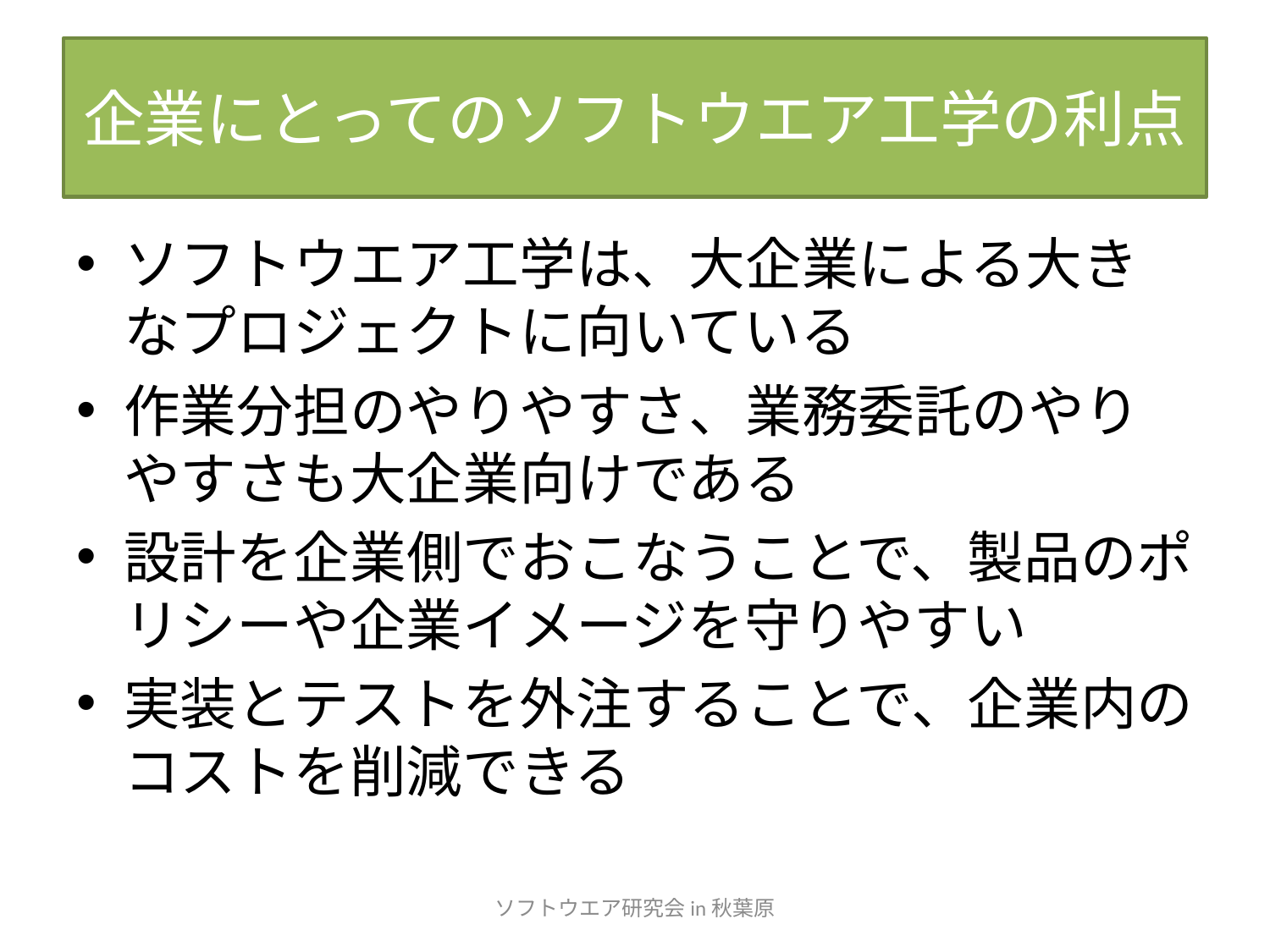

# 企業にとってのソフトウエア工学の利点
ソフトウエア工学は、大企業による大きなプロジェクトに向いている
作業分担のやりやすさ、業務委託のやりやすさも大企業向けである
設計を企業側でおこなうことで、製品のポリシーや企業イメージを守りやすい
実装とテストを外注することで、企業内のコストを削減できる
ソフトウエア研究会in秋葉原